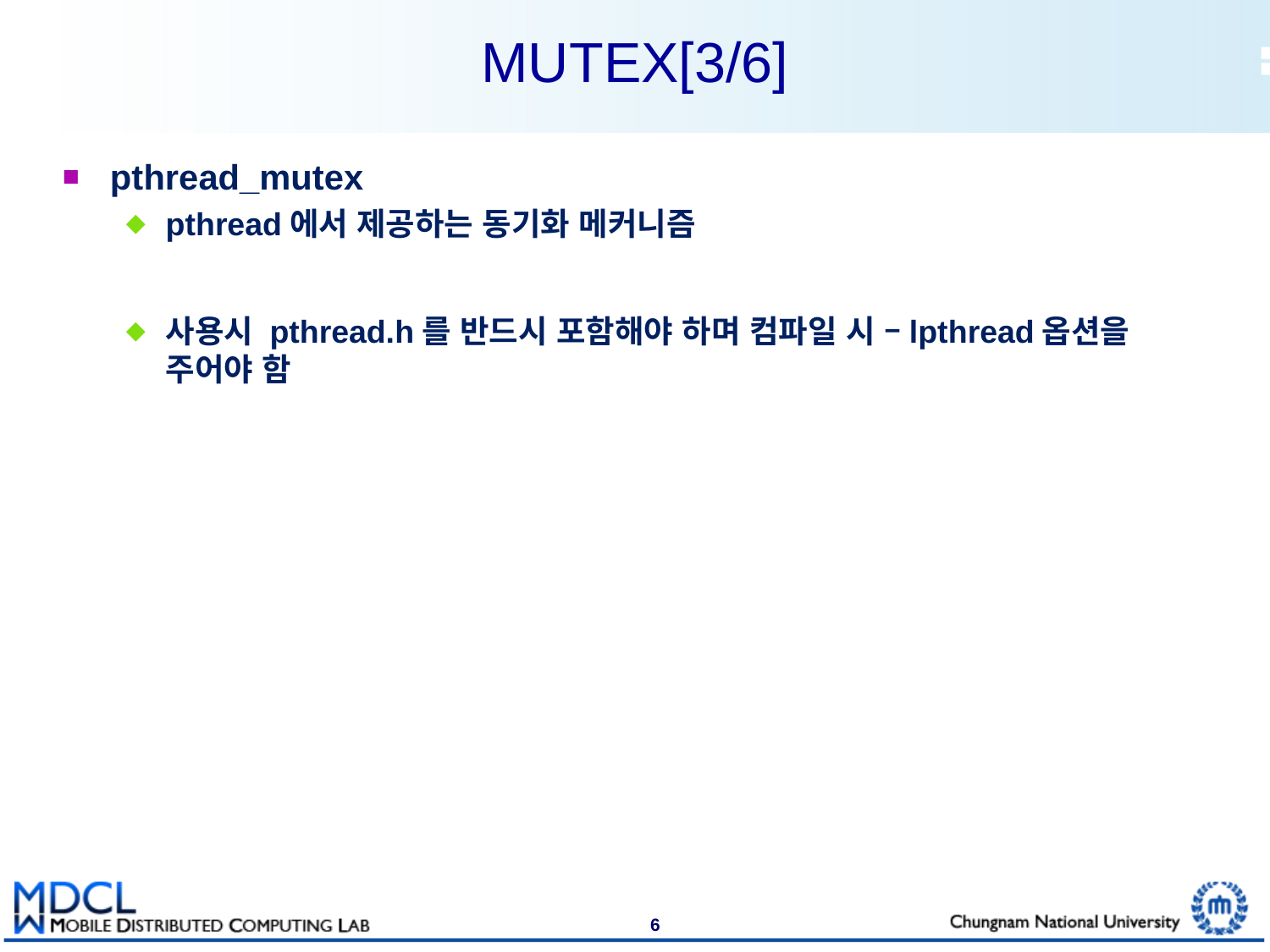

# MUTEX[3/6]
pthread_mutex
pthread에서 제공하는 동기화 메커니즘

사용시 pthread.h를 반드시 포함해야 하며 컴파일 시 –lpthread옵션을 주어야 함